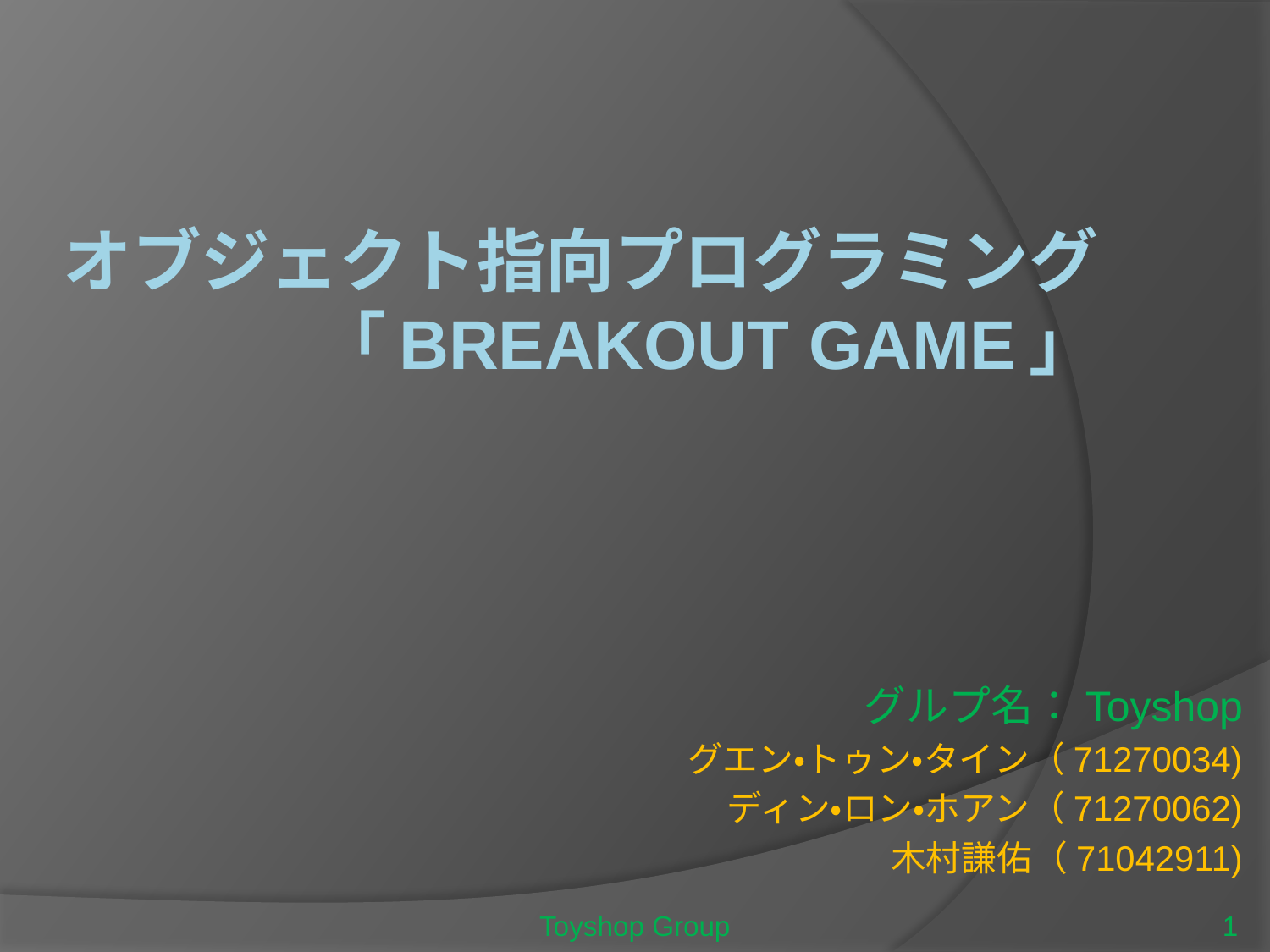

# オブジェクト指向プログラミング 「BreakOut Game」
グルプ名：Toyshop
グエン・トゥン・タイン（71270034)
ディン・ロン・ホアン（71270062)
木村謙佑（71042911)
Toyshop Group
1